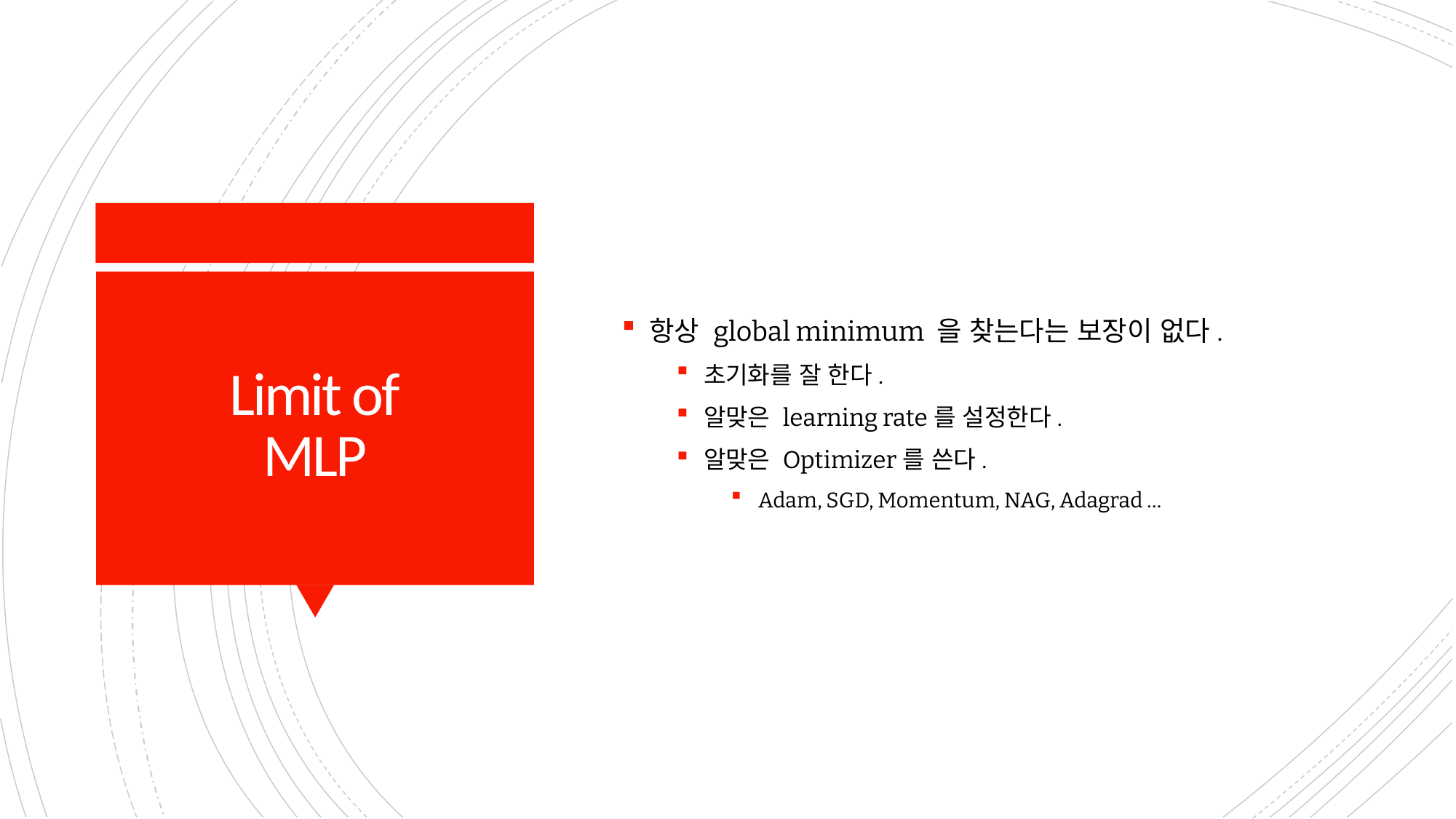

항상 global minimum 을 찾는다는 보장이 없다.
초기화를 잘 한다.
알맞은 learning rate를 설정한다.
알맞은 Optimizer를 쓴다.
Adam, SGD, Momentum, NAG, Adagrad …
# Limit of MLP